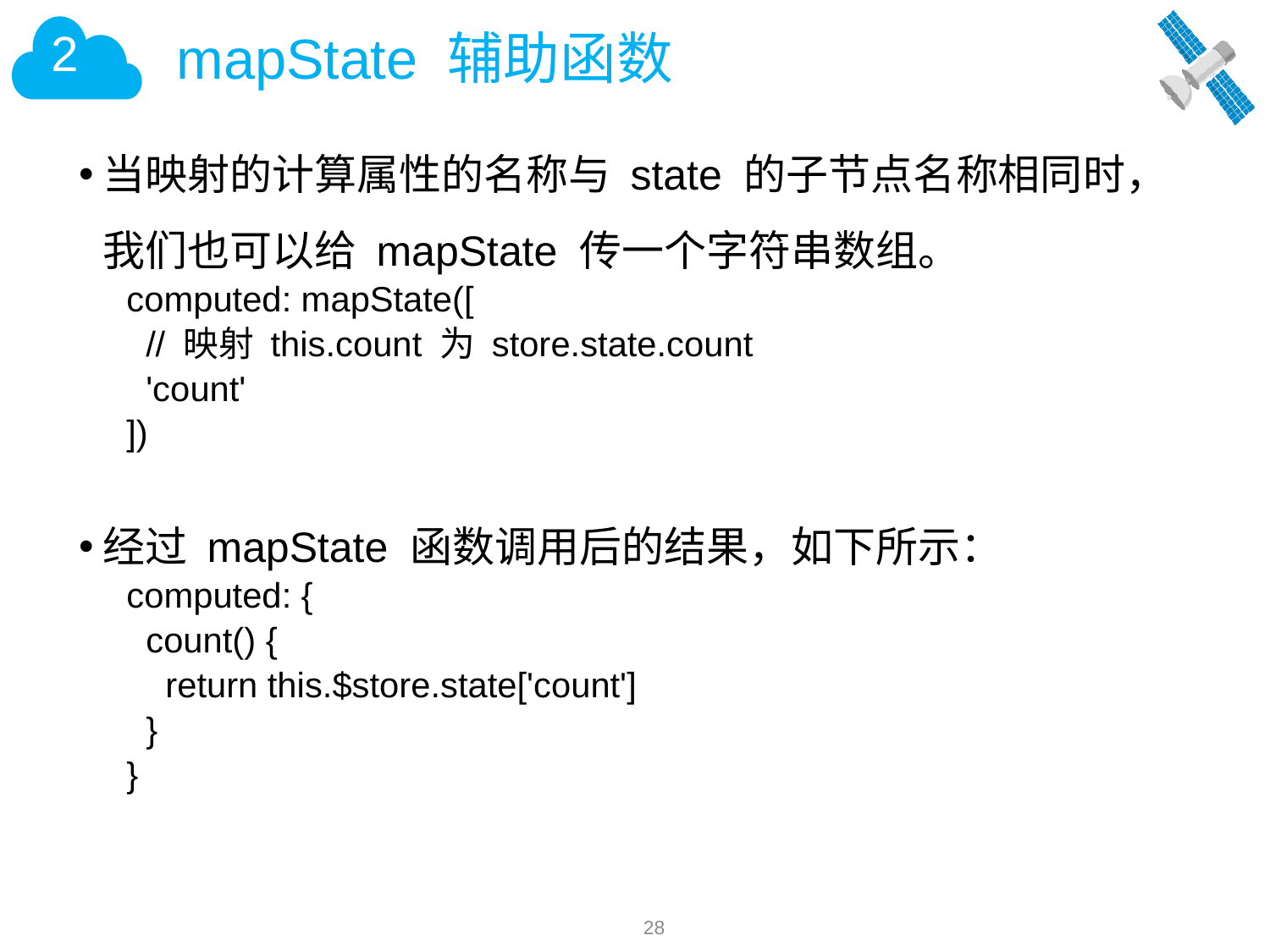

# mapState 辅助函数
当映射的计算属性的名称与 state 的子节点名称相同时，我们也可以给 mapState 传一个字符串数组。
computed: mapState([
  // 映射 this.count 为 store.state.count
  'count'
])

经过 mapState 函数调用后的结果，如下所示：
computed: {
  count() {
    return this.$store.state['count']
  }
}
28